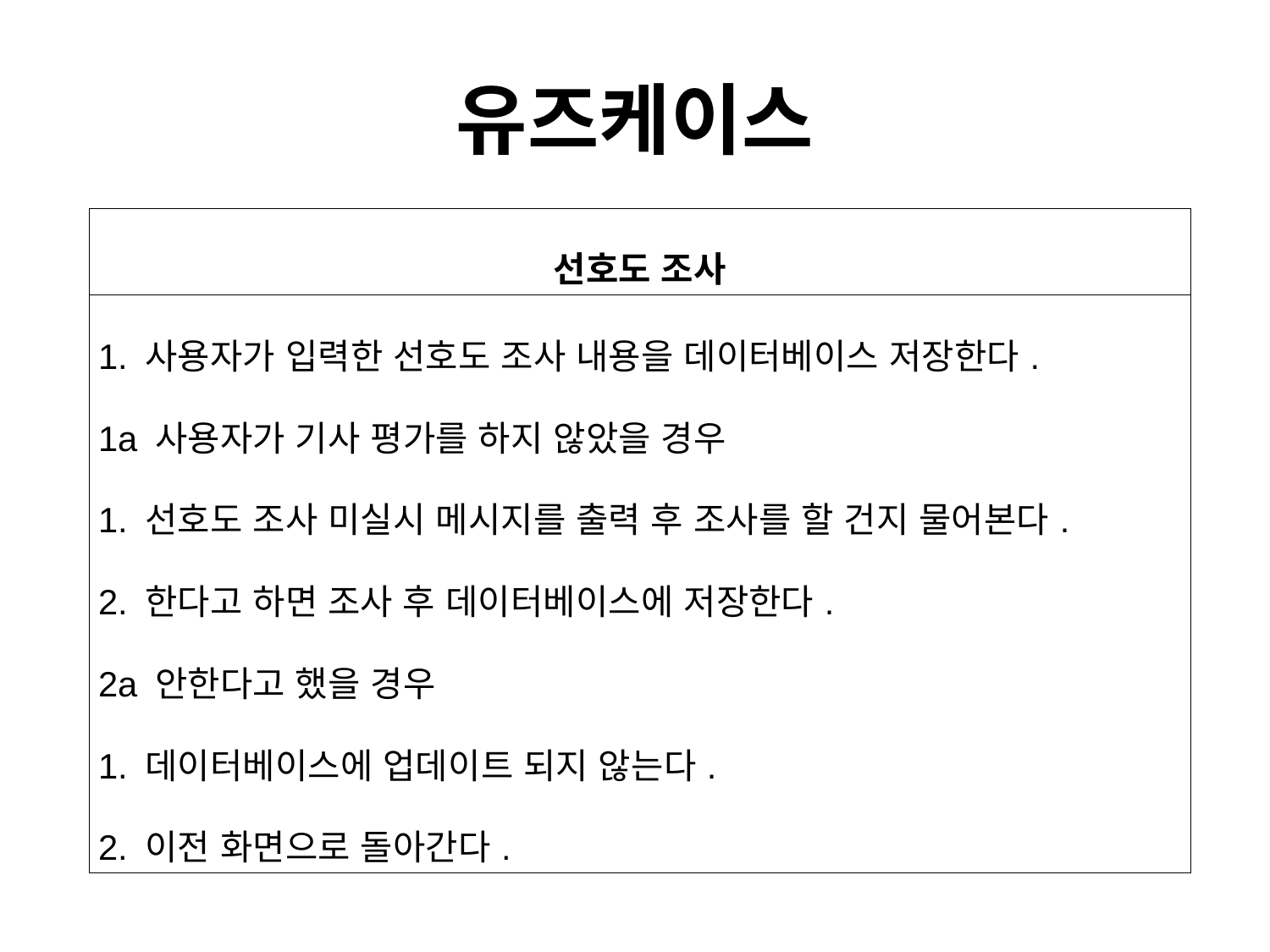

# 유즈케이스
| 선호도 조사 |
| --- |
| 1. 사용자가 입력한 선호도 조사 내용을 데이터베이스 저장한다. 1a 사용자가 기사 평가를 하지 않았을 경우 1. 선호도 조사 미실시 메시지를 출력 후 조사를 할 건지 물어본다. 2. 한다고 하면 조사 후 데이터베이스에 저장한다. 2a 안한다고 했을 경우 1. 데이터베이스에 업데이트 되지 않는다. 2. 이전 화면으로 돌아간다. |